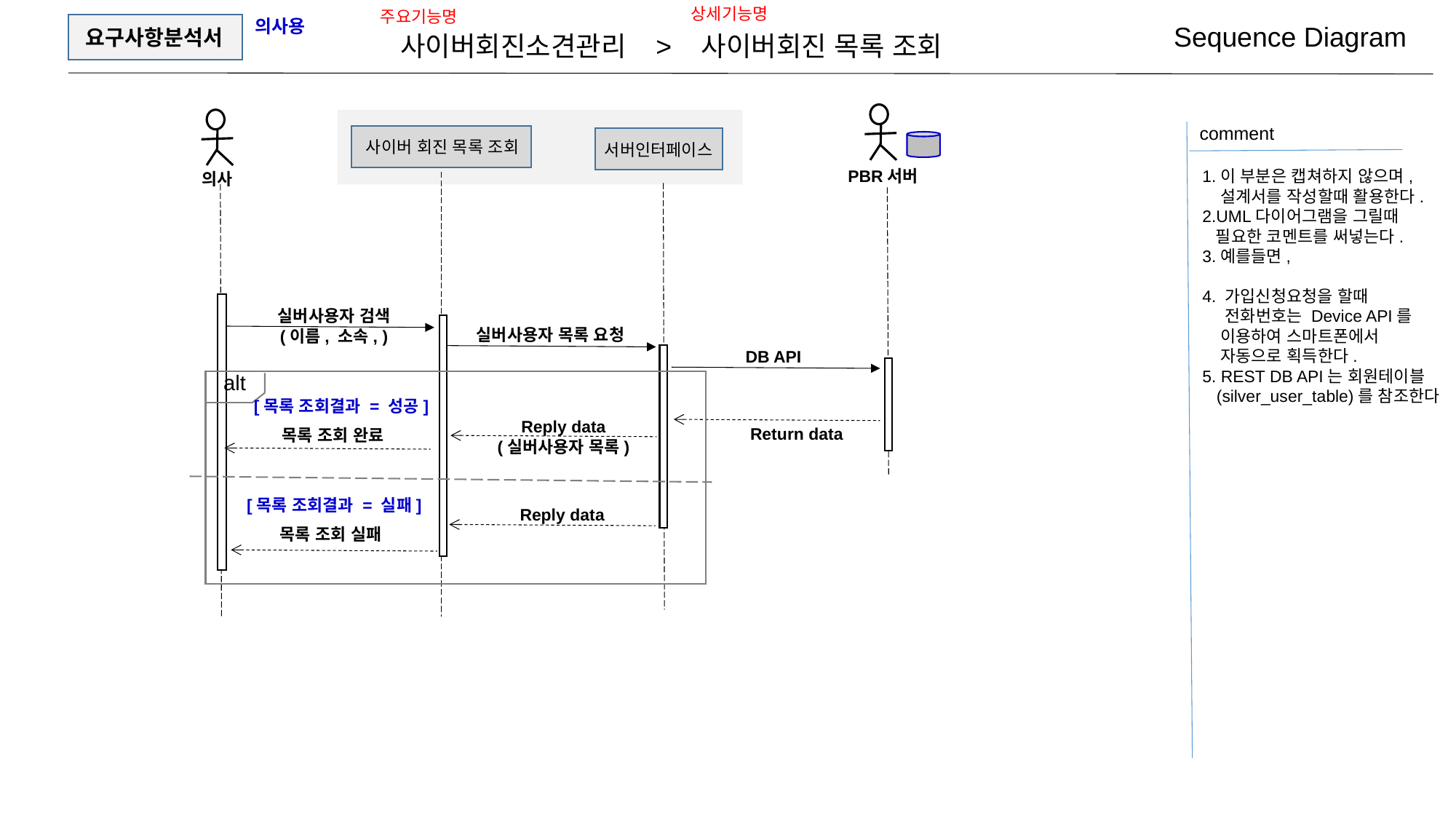

상세기능명
주요기능명
의사용
Sequence Diagram

요구사항분석서
사이버회진소견관리   >   사이버회진 목록 조회

comment

사이버 회진 목록 조회

서버인터페이스
PBR서버
1.이 부분은 캡쳐하지 않으며,
   설계서를 작성할때 활용한다.
2.UML다이어그램을 그릴때
  필요한 코멘트를 써넣는다.
3.예를들면,

4. 가입신청요청을 할때
    전화번호는 Device API를
   이용하여 스마트폰에서
   자동으로 획득한다.
5. REST DB API는 회원테이블
   (silver_user_table)를 참조한다
의사

실버사용자 검색
(이름, 소속, )

실버사용자 목록 요청
DB API

alt

[목록 조회결과 = 성공]
Reply data
(실버사용자 목록)
Return data
목록 조회 완료
[목록 조회결과 = 실패]
Reply data
목록 조회 실패